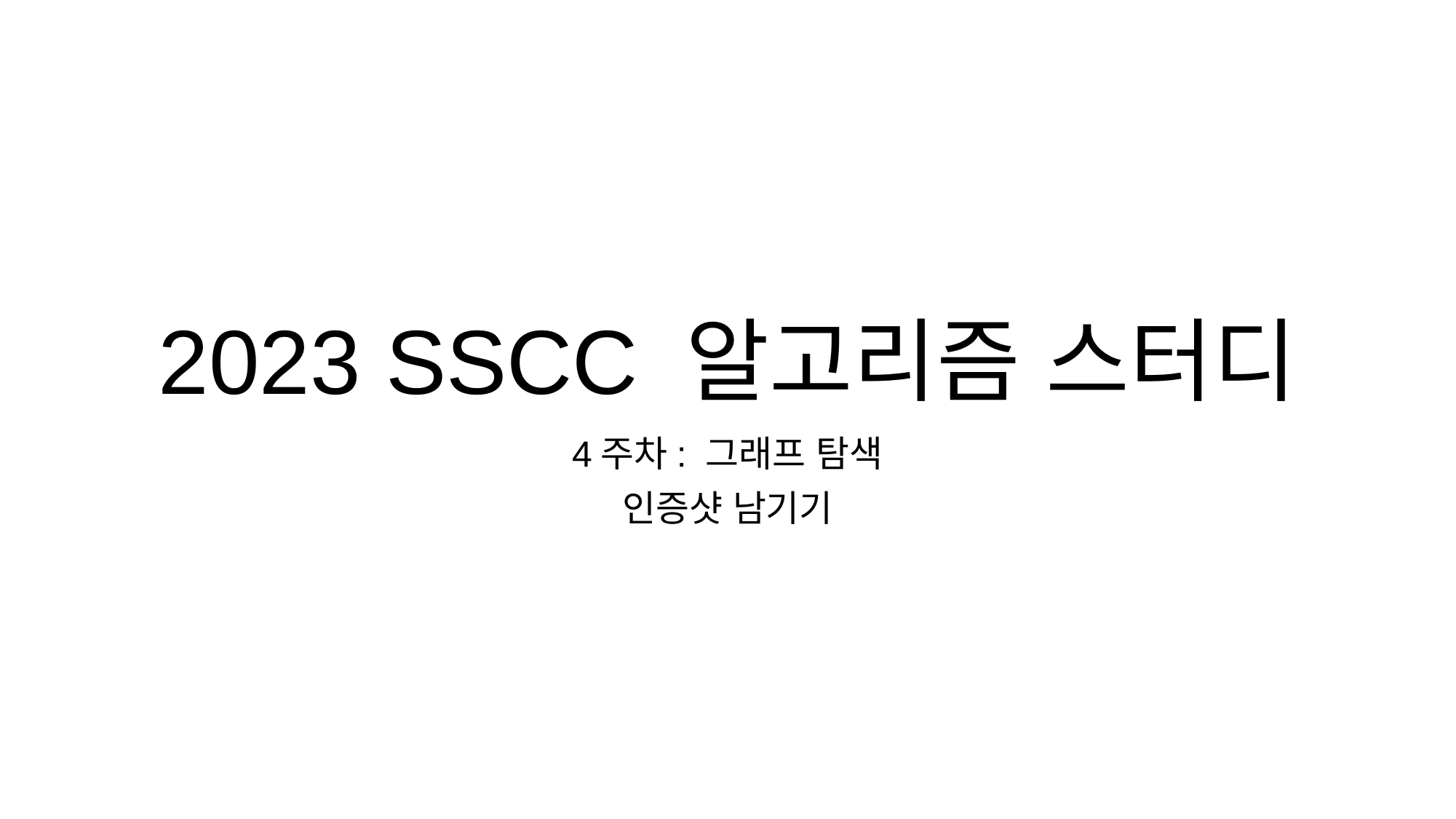

# 2023 SSCC 알고리즘 스터디
4주차: 그래프 탐색
인증샷 남기기